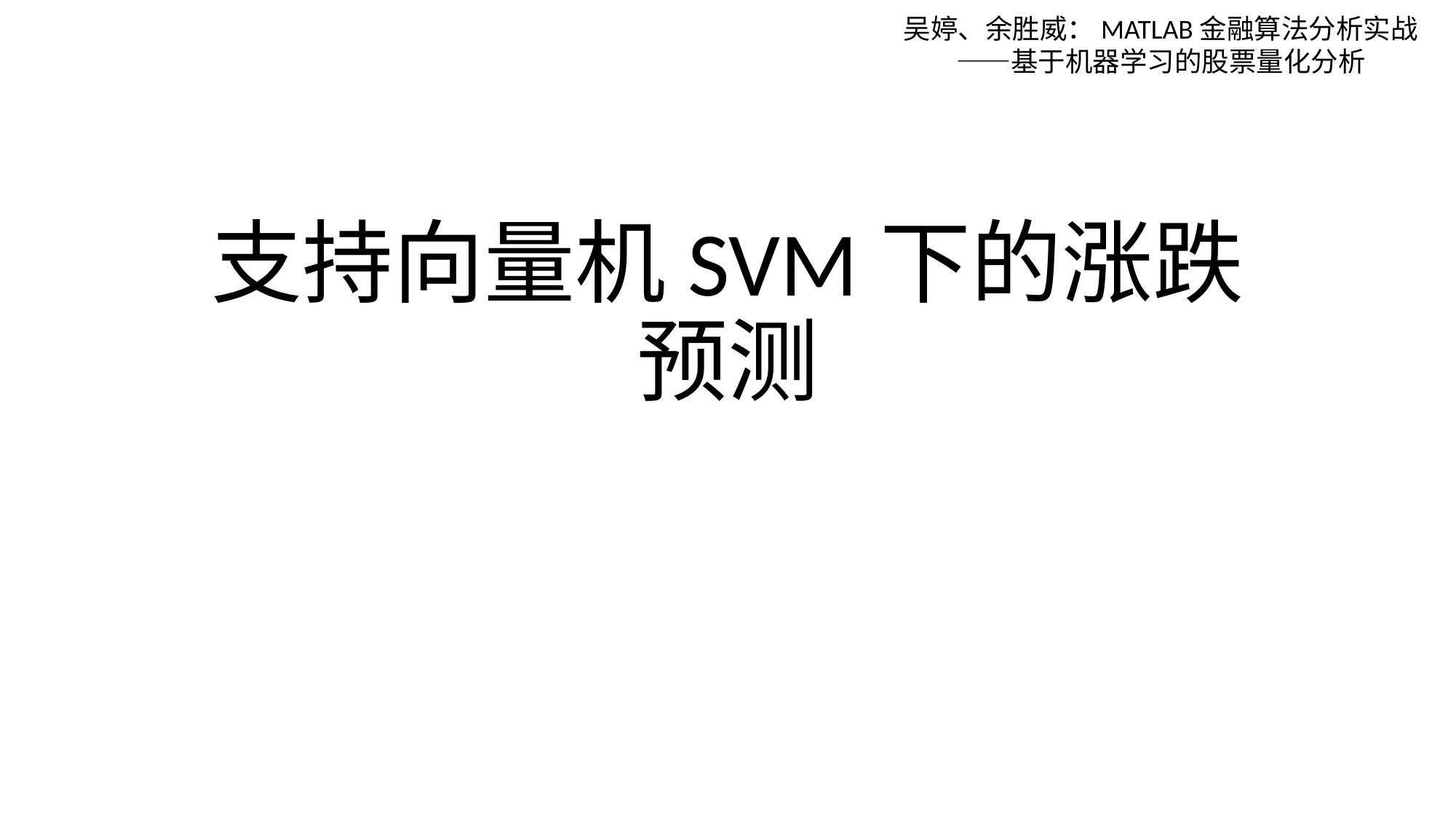

吴婷、余胜威：MATLAB金融算法分析实战——基于机器学习的股票量化分析
# 支持向量机SVM下的涨跌预测